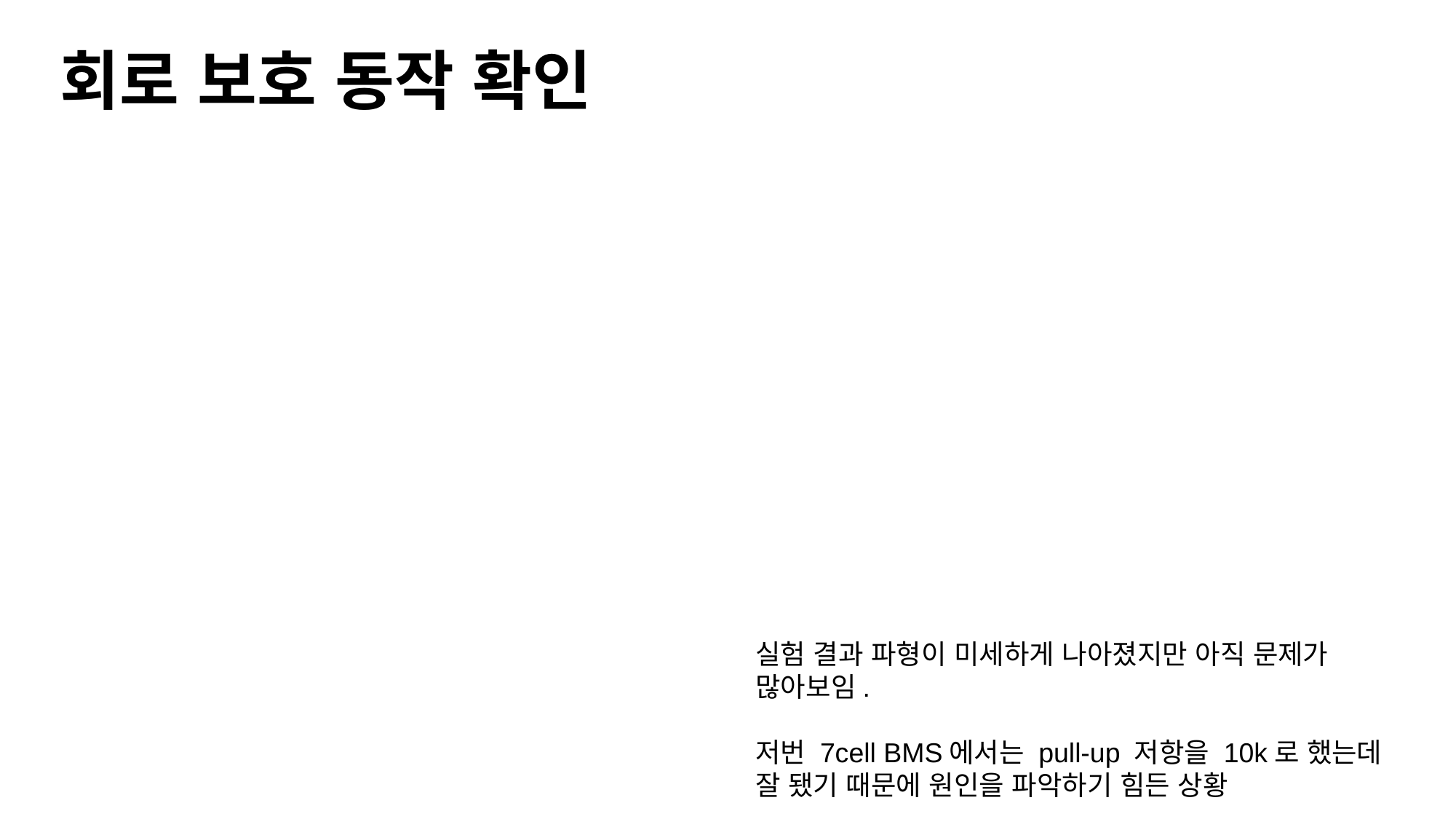

회로 보호 동작 확인
실험 결과 파형이 미세하게 나아졌지만 아직 문제가 많아보임.

저번 7cell BMS에서는 pull-up 저항을 10k로 했는데 잘 됐기 때문에 원인을 파악하기 힘든 상황